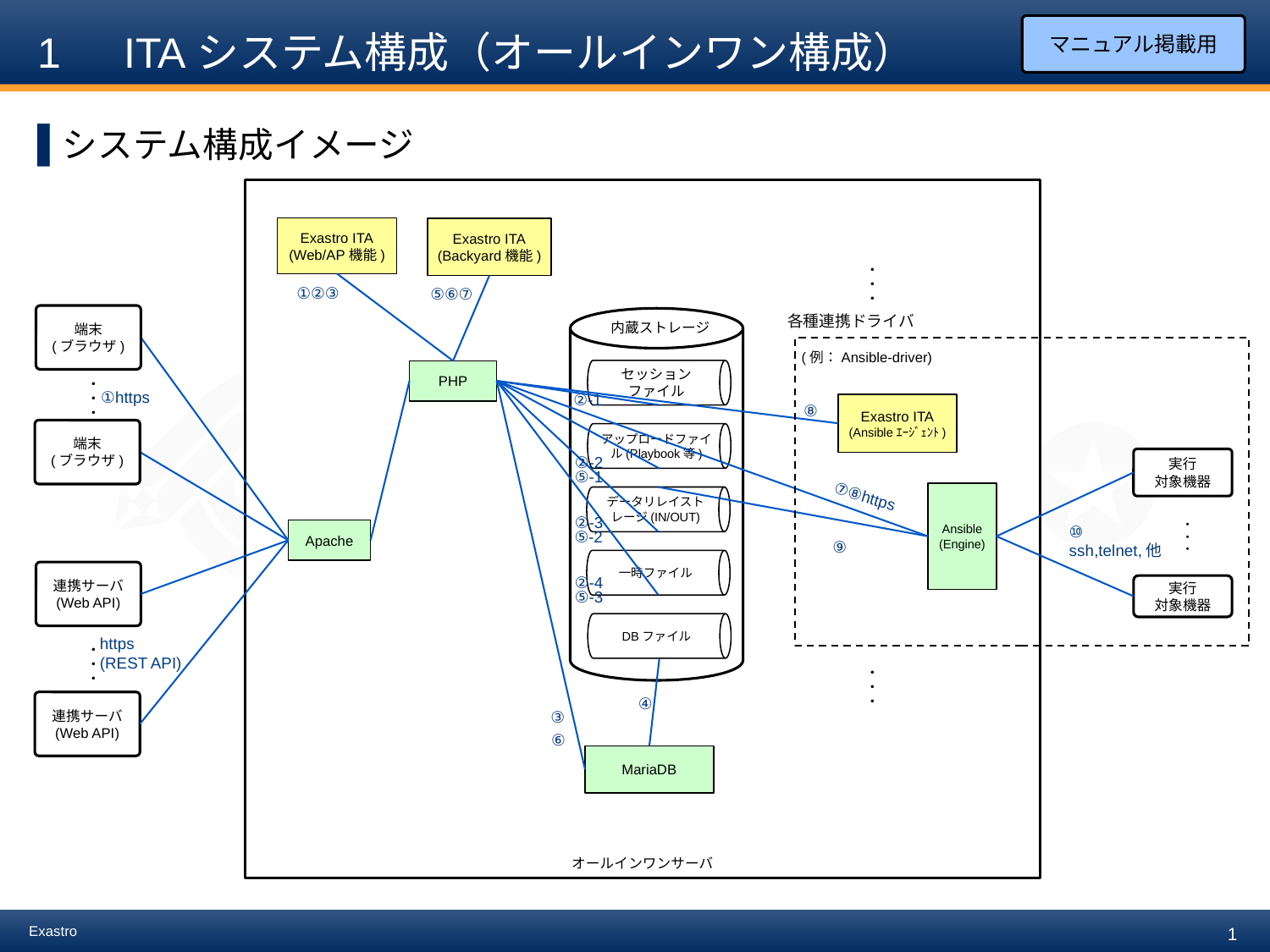

マニュアル掲載用
# 1　ITAシステム構成（オールインワン構成）
システム構成イメージ
オールインワンサーバ
Exastro ITA
(Web/AP機能)
Exastro ITA
(Backyard機能)
・・・
①②③
⑤⑥⑦
各種連携ドライバ
端末
(ブラウザ)
内蔵ストレージ

セッション
ファイル
アップロードファイル(Playbook等)
データリレイストレージ(IN/OUT)
一時ファイル
DBファイル

 (例：Ansible-driver)
PHP
・・・
①https
②-1
Exastro ITA
(Ansibleｴｰｼﾞｪﾝﾄ)
⑧
端末
(ブラウザ)
②-2
実行
対象機器
⑤-1
⑦⑧https
Ansible
(Engine)
②-3
・・・
⑩
ssh,telnet,他
Apache
⑤-2
⑨
連携サーバ
(Web API)
②-4
実行
対象機器
⑤-3
https
(REST API)
・・・
・・・
④
連携サーバ
(Web API)
③
⑥
MariaDB